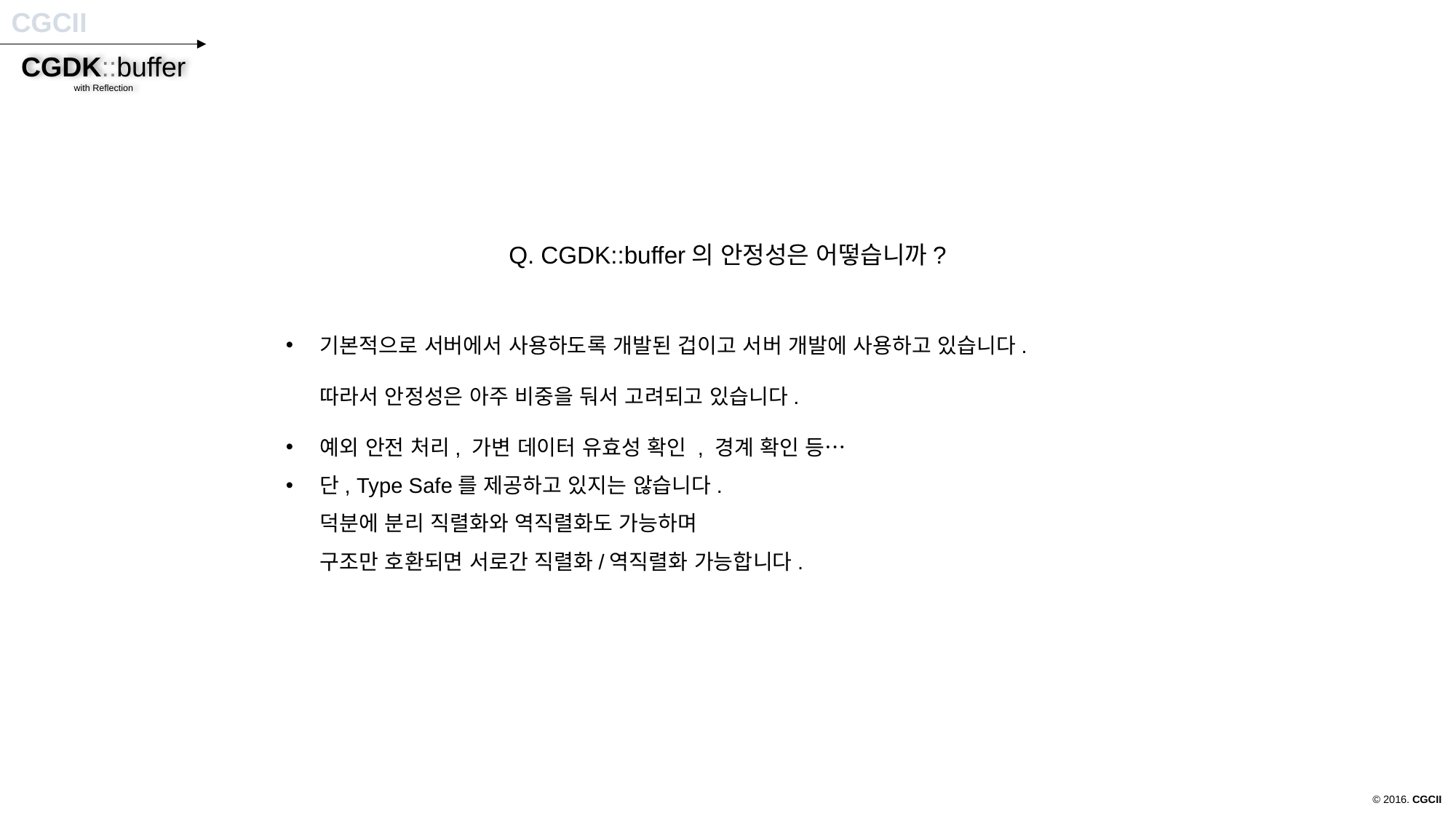

CGCII
CGDK::buffer
with Reflection

Q. CGDK::buffer의 안정성은 어떻습니까?
기본적으로 서버에서 사용하도록 개발된 겁이고 서버 개발에 사용하고 있습니다.
따라서 안정성은 아주 비중을 둬서 고려되고 있습니다.
예외 안전 처리, 가변 데이터 유효성 확인 , 경계 확인 등…
단, Type Safe를 제공하고 있지는 않습니다.
덕분에 분리 직렬화와 역직렬화도 가능하며
구조만 호환되면 서로간 직렬화/역직렬화 가능합니다.
© 2016. CGCII